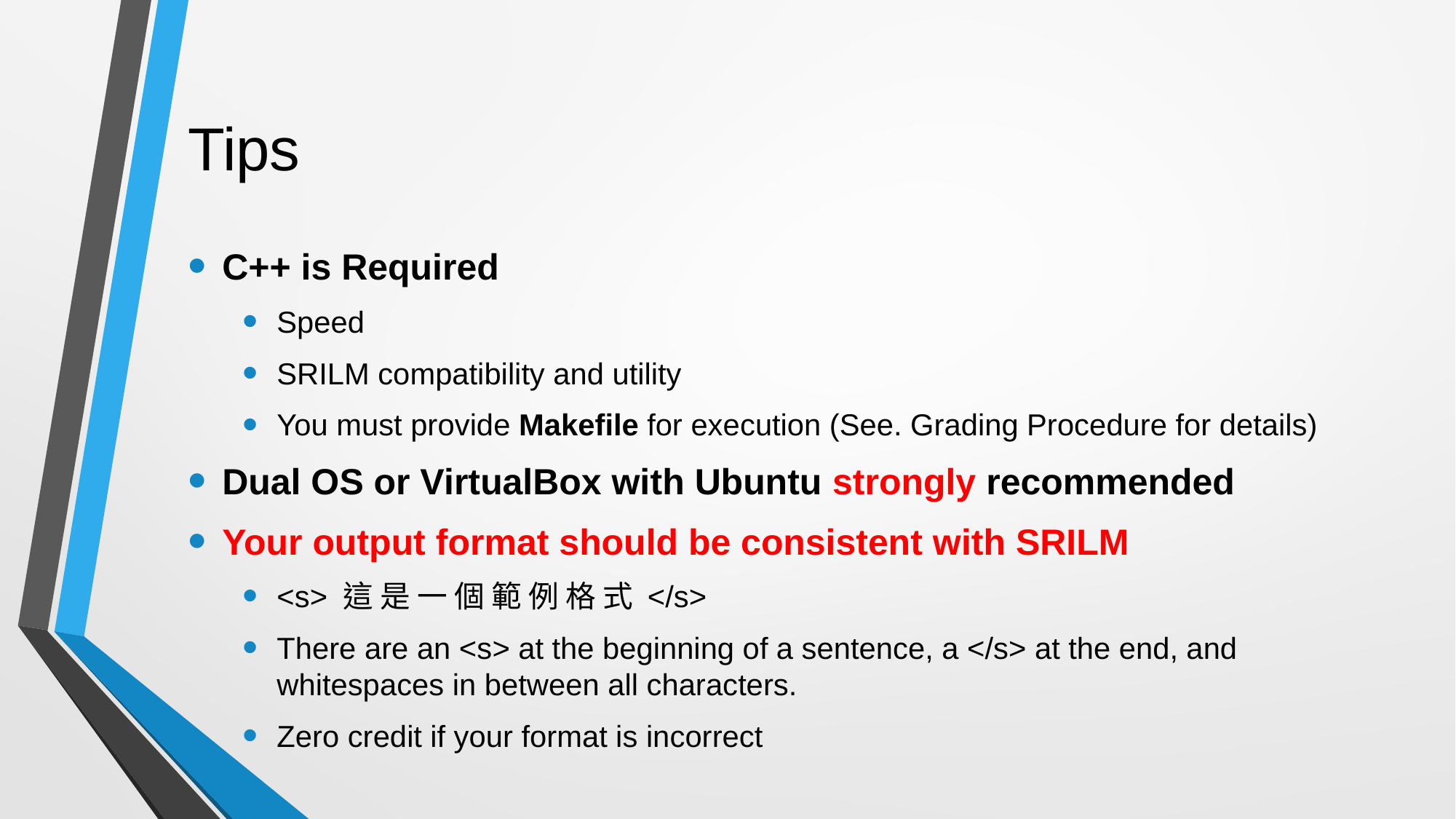

# Tips
C++ is Required
Speed
SRILM compatibility and utility
You must provide Makefile for execution (See. Grading Procedure for details)
Dual OS or VirtualBox with Ubuntu strongly recommended
Your output format should be consistent with SRILM
<s> 這 是 一 個 範 例 格 式 </s>
There are an <s> at the beginning of a sentence, a </s> at the end, and whitespaces in between all characters.
Zero credit if your format is incorrect